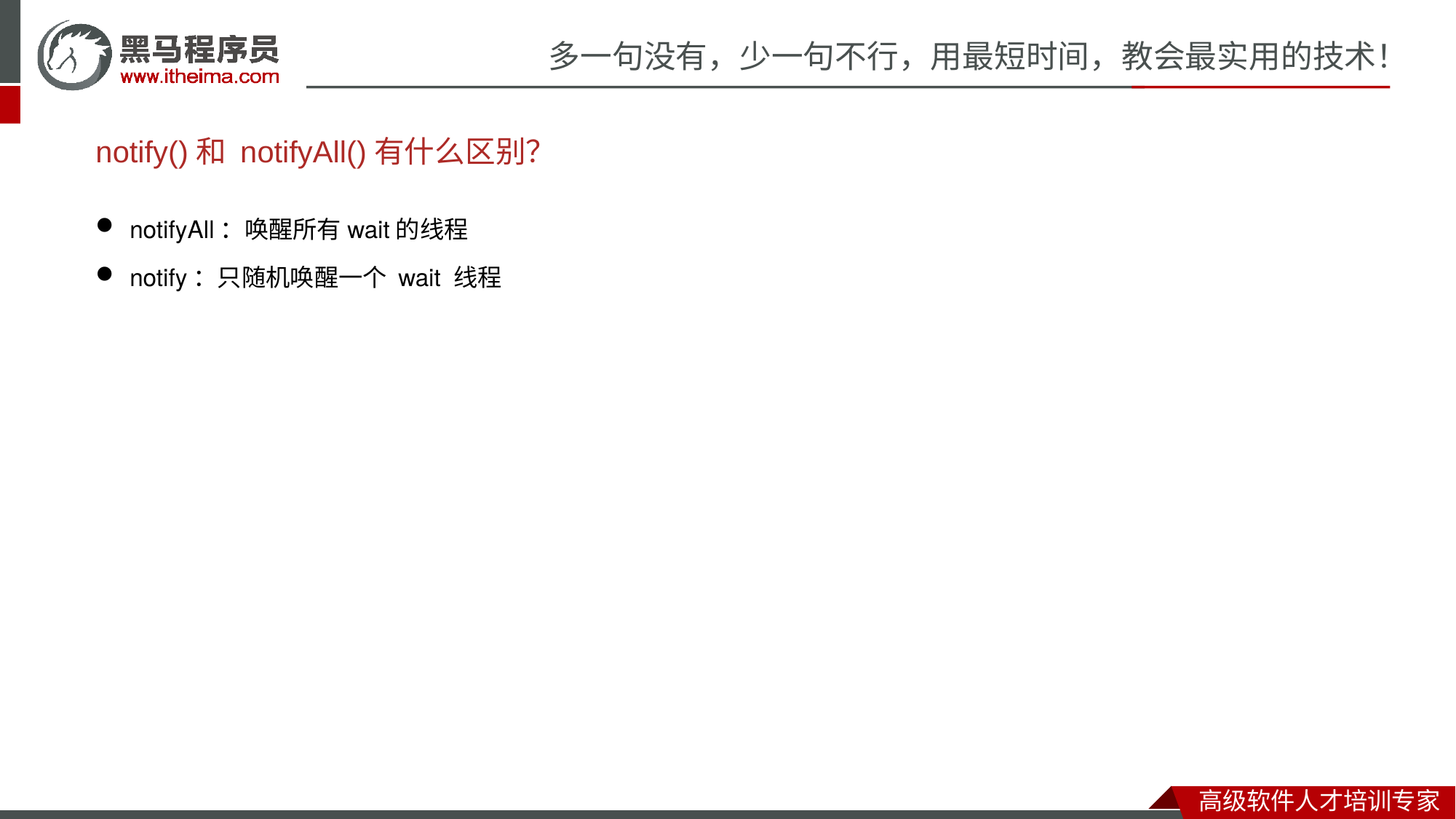

# notify()和 notifyAll()有什么区别？
notifyAll：唤醒所有wait的线程
notify：只随机唤醒一个 wait 线程